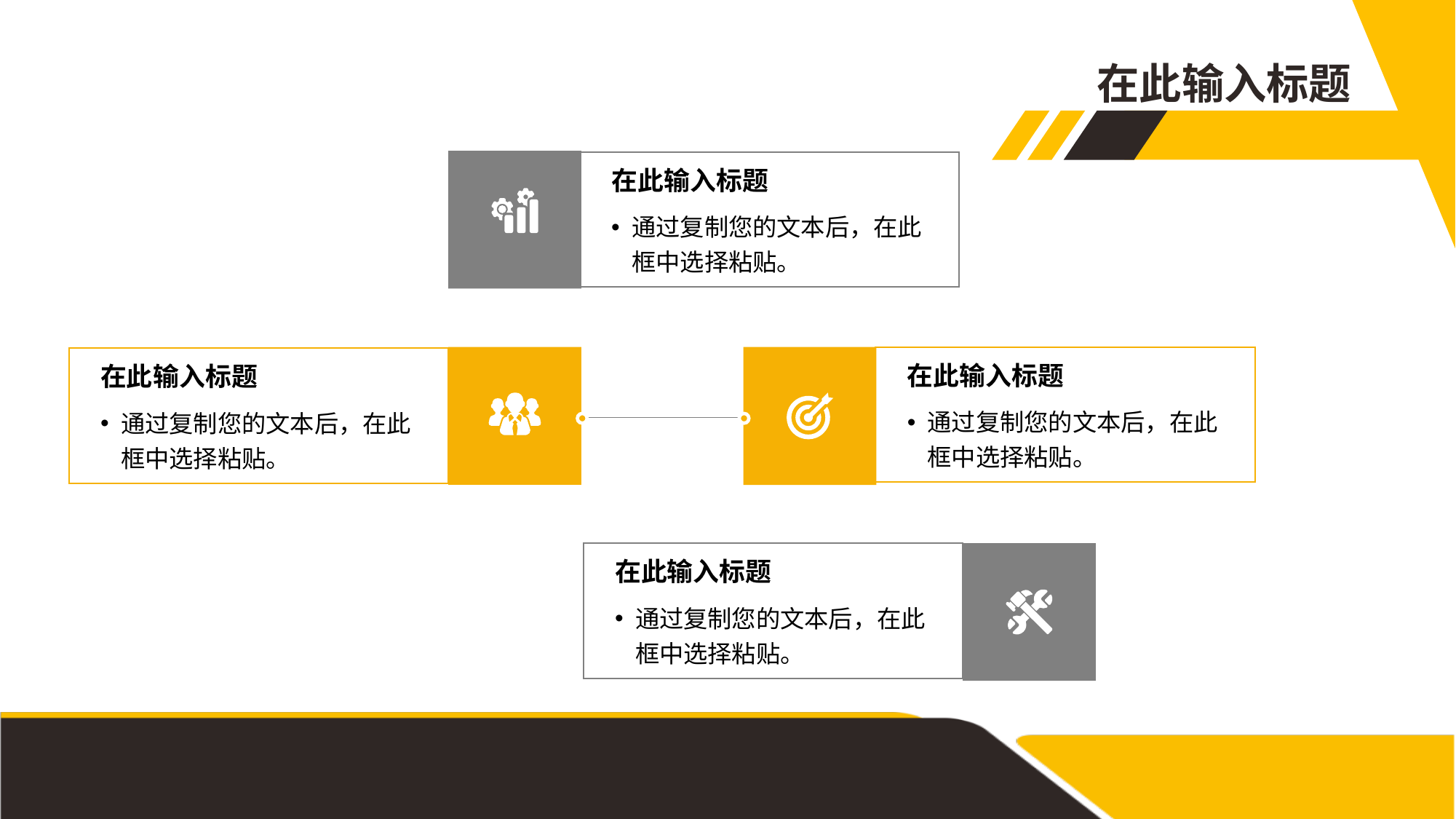

在此输入标题

在此输入标题
通过复制您的文本后，在此框中选择粘贴。

在此输入标题
通过复制您的文本后，在此框中选择粘贴。
在此输入标题
通过复制您的文本后，在此框中选择粘贴。

在此输入标题
通过复制您的文本后，在此框中选择粘贴。